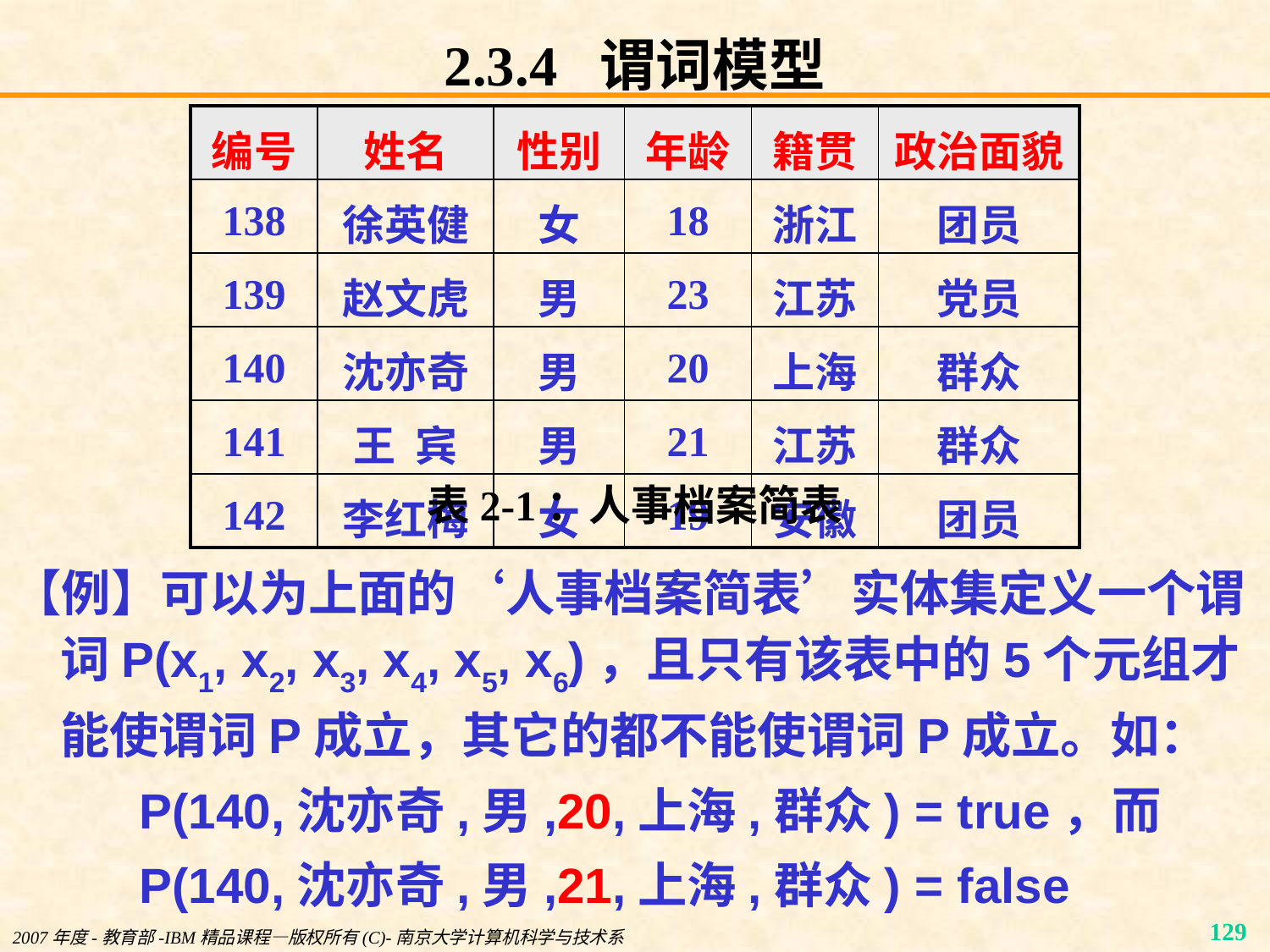

# 2.3.4  谓词模型
| 编号 | 姓名 | 性别 | 年龄 | 籍贯 | 政治面貌 |
| --- | --- | --- | --- | --- | --- |
| 138 | 徐英健 | 女 | 18 | 浙江 | 团员 |
| 139 | 赵文虎 | 男 | 23 | 江苏 | 党员 |
| 140 | 沈亦奇 | 男 | 20 | 上海 | 群众 |
| 141 | 王 宾 | 男 | 21 | 江苏 | 群众 |
| 142 | 李红梅 | 女 | 19 | 安徽 | 团员 |
表2-1：人事档案简表
【例】可以为上面的‘人事档案简表’实体集定义一个谓词P(x1, x2, x3, x4, x5, x6)，且只有该表中的5个元组才能使谓词P成立，其它的都不能使谓词P成立。如：
P(140,沈亦奇,男,20,上海,群众) = true，而
P(140,沈亦奇,男,21,上海,群众) = false
129
2007年度-教育部-IBM精品课程—版权所有(C)-南京大学计算机科学与技术系